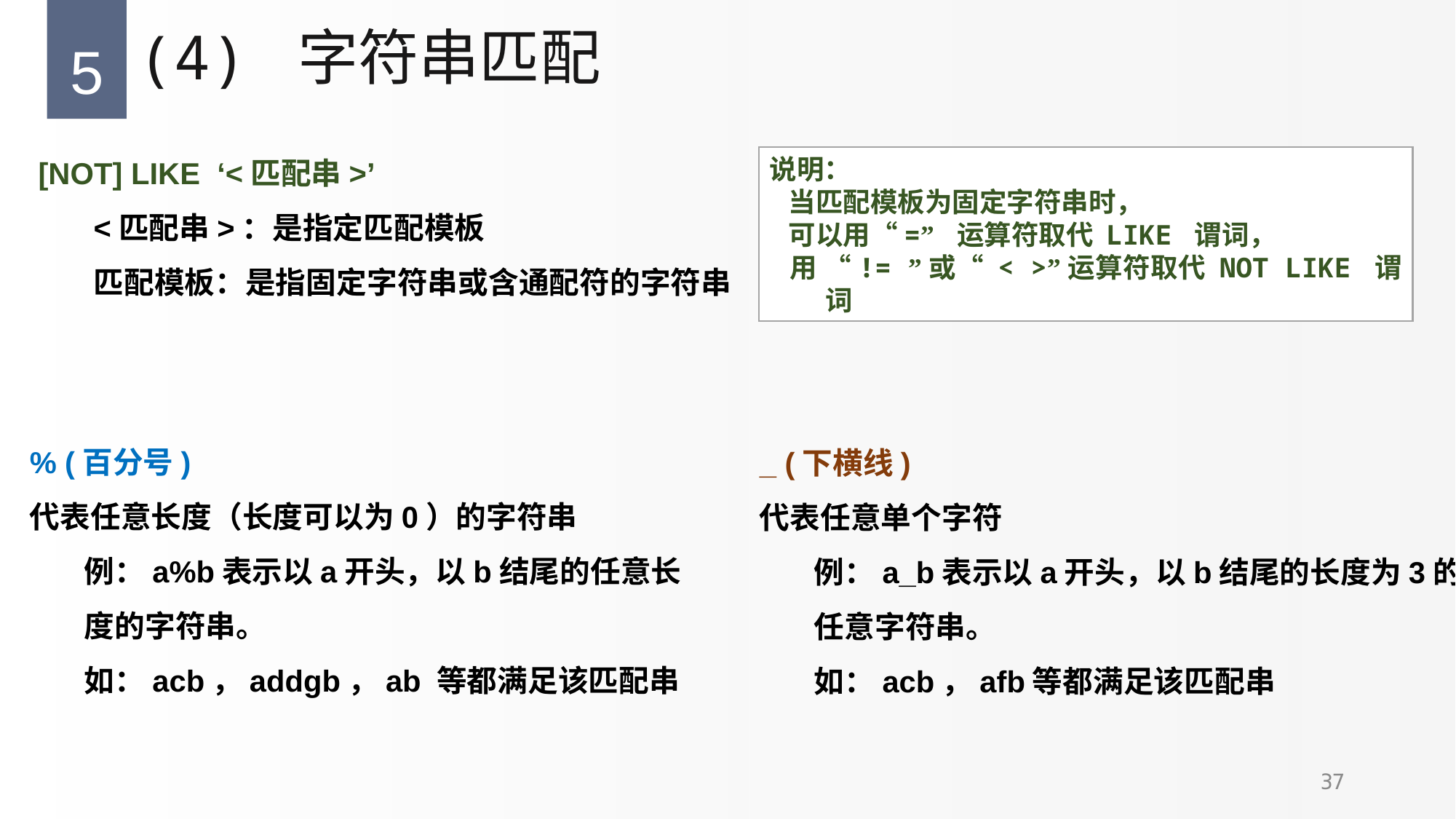

# (4) 字符串匹配
 [NOT] LIKE  ‘<匹配串>’
<匹配串>：是指定匹配模板
匹配模板：是指固定字符串或含通配符的字符串
说明：
  当匹配模板为固定字符串时，
  可以用“=” 运算符取代 LIKE 谓词，
  用 “!= ”或“ < >”运算符取代 NOT LIKE 谓词
% (百分号)
代表任意长度（长度可以为0）的字符串
例：a%b表示以a开头，以b结尾的任意长度的字符串。
如：acb，addgb，ab 等都满足该匹配串
_ (下横线)
代表任意单个字符
例：a_b表示以a开头，以b结尾的长度为3的任意字符串。
如：acb，afb等都满足该匹配串
37